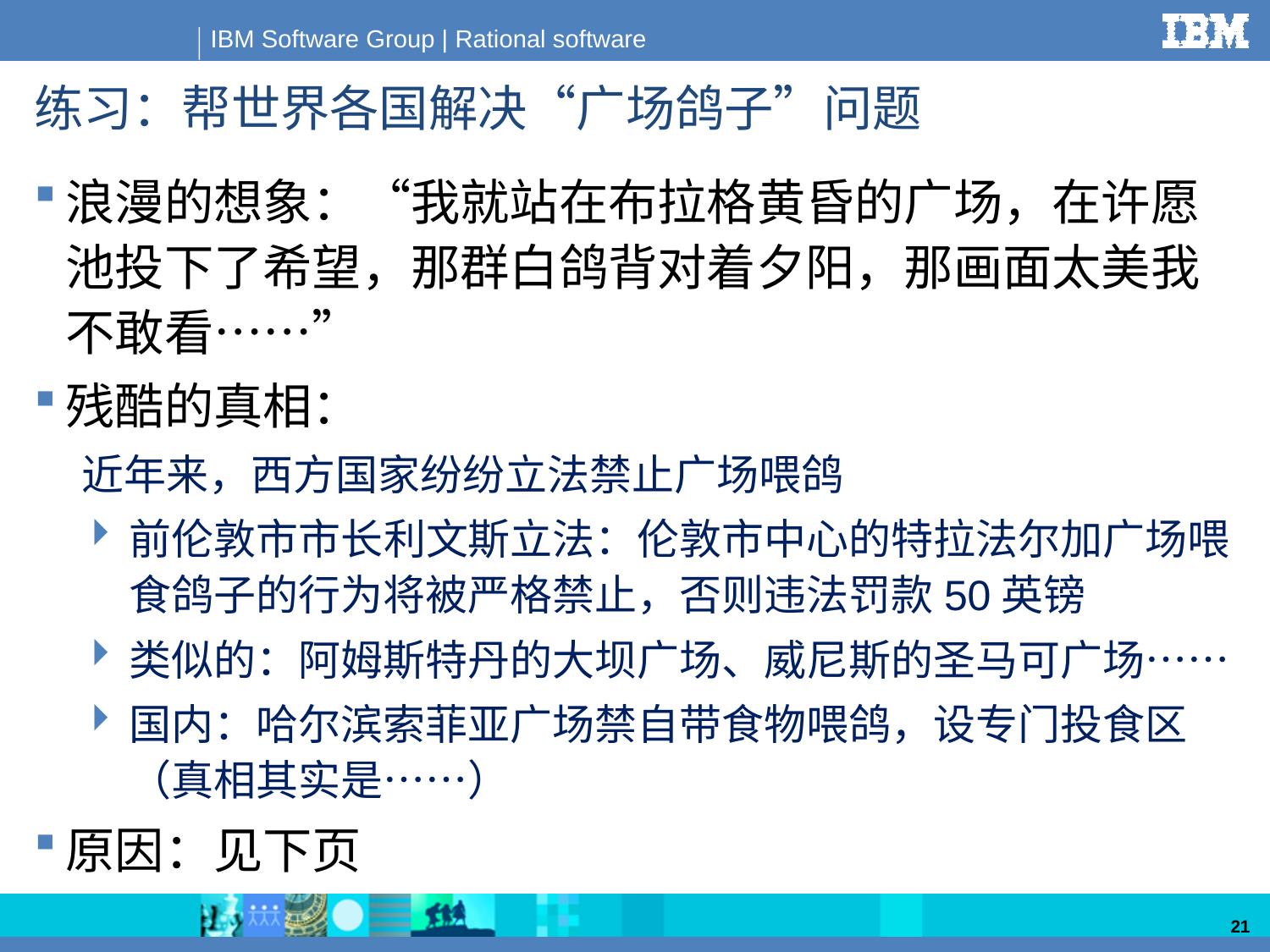

# 练习：帮世界各国解决“广场鸽子”问题
浪漫的想象：“我就站在布拉格黄昏的广场，在许愿池投下了希望，那群白鸽背对着夕阳，那画面太美我不敢看……”
残酷的真相：
近年来，西方国家纷纷立法禁止广场喂鸽
前伦敦市市长利文斯立法：伦敦市中心的特拉法尔加广场喂食鸽子的行为将被严格禁止，否则违法罚款50英镑
类似的：阿姆斯特丹的大坝广场、威尼斯的圣马可广场……
国内：哈尔滨索菲亚广场禁自带食物喂鸽，设专门投食区（真相其实是……）
原因：见下页
21